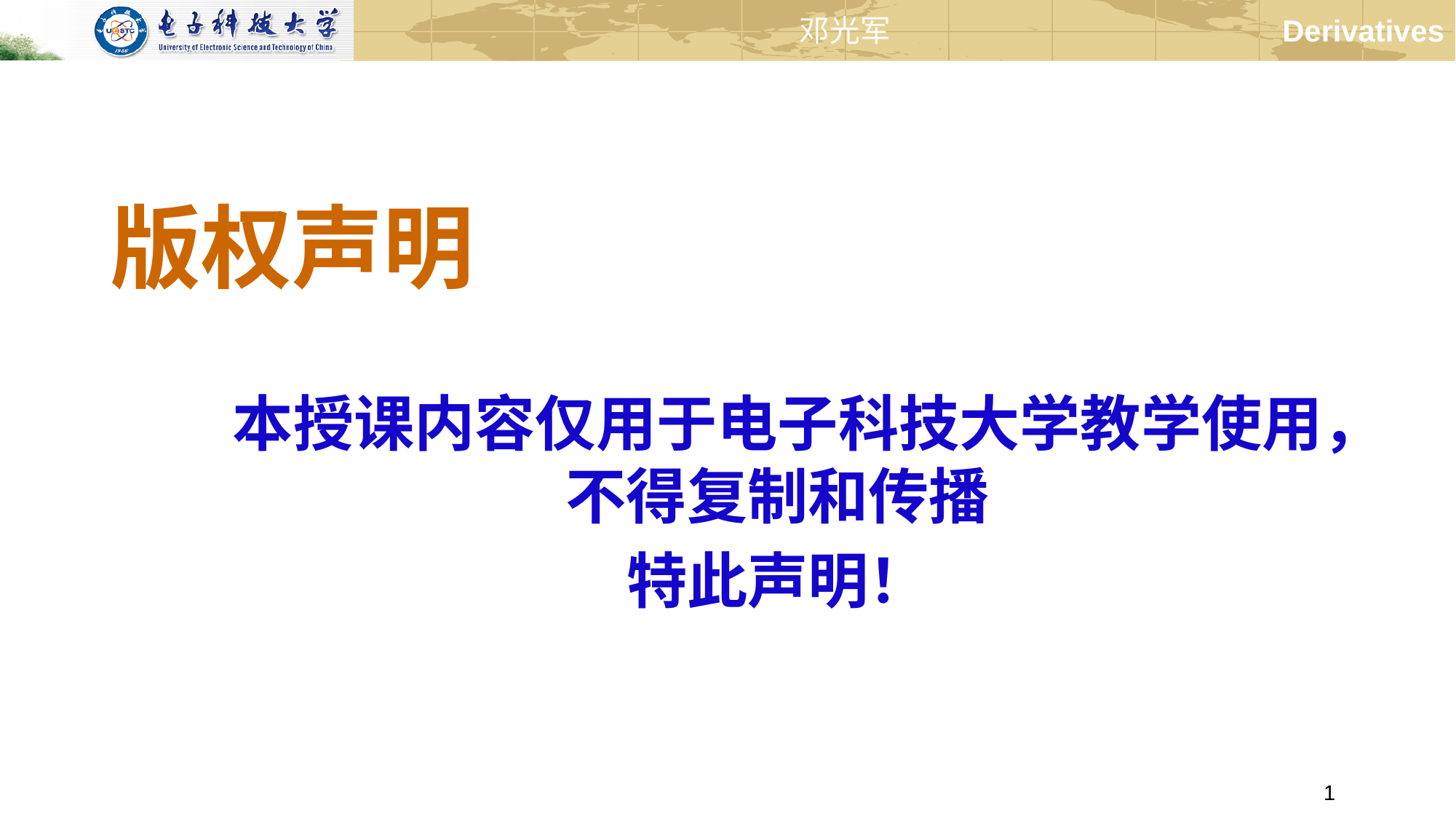

# 版权声明
本授课内容仅用于电子科技大学教学使用，不得复制和传播
特此声明！